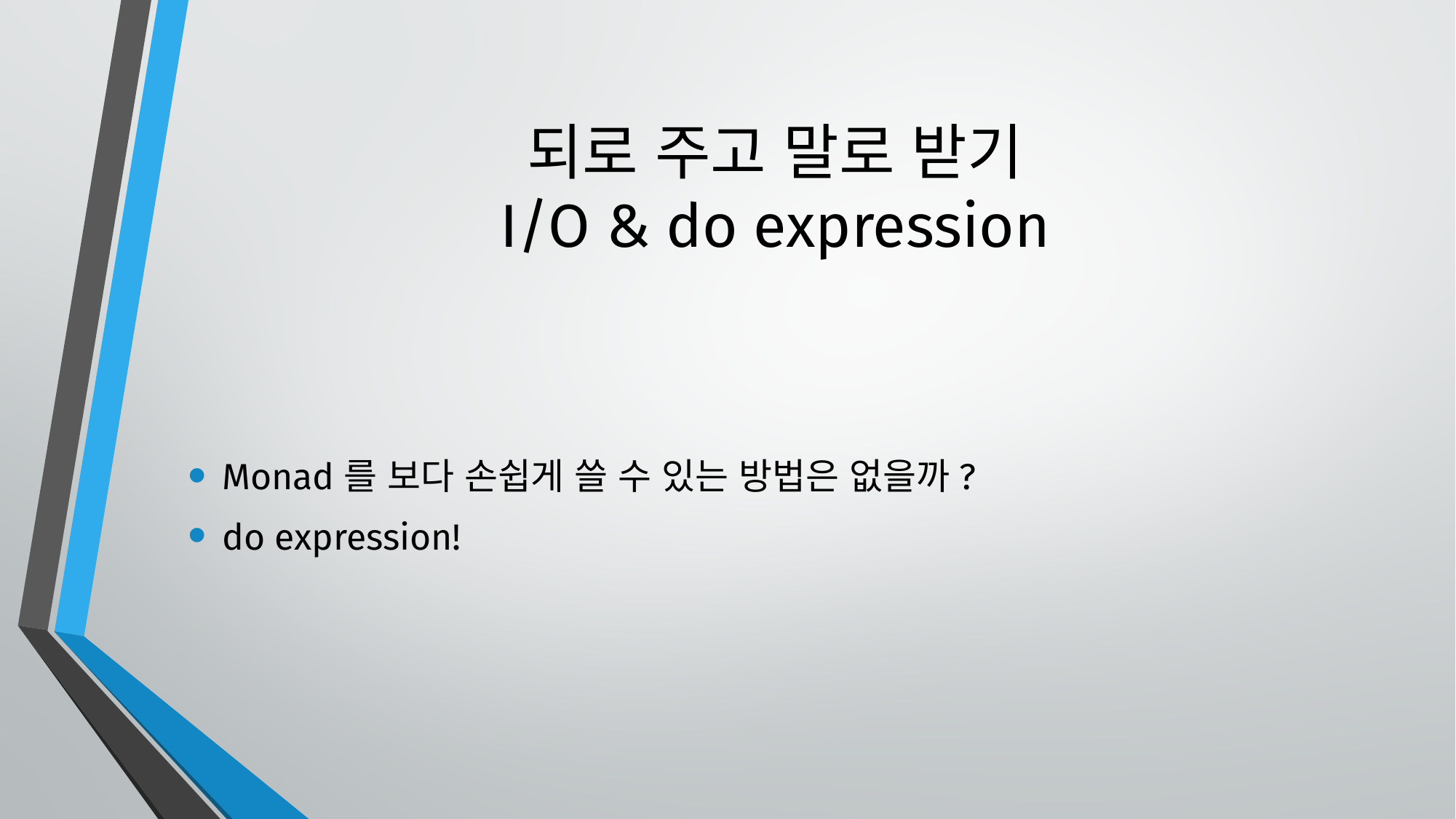

# 되로 주고 말로 받기 I/O & do expression
Monad를 보다 손쉽게 쓸 수 있는 방법은 없을까?
do expression!